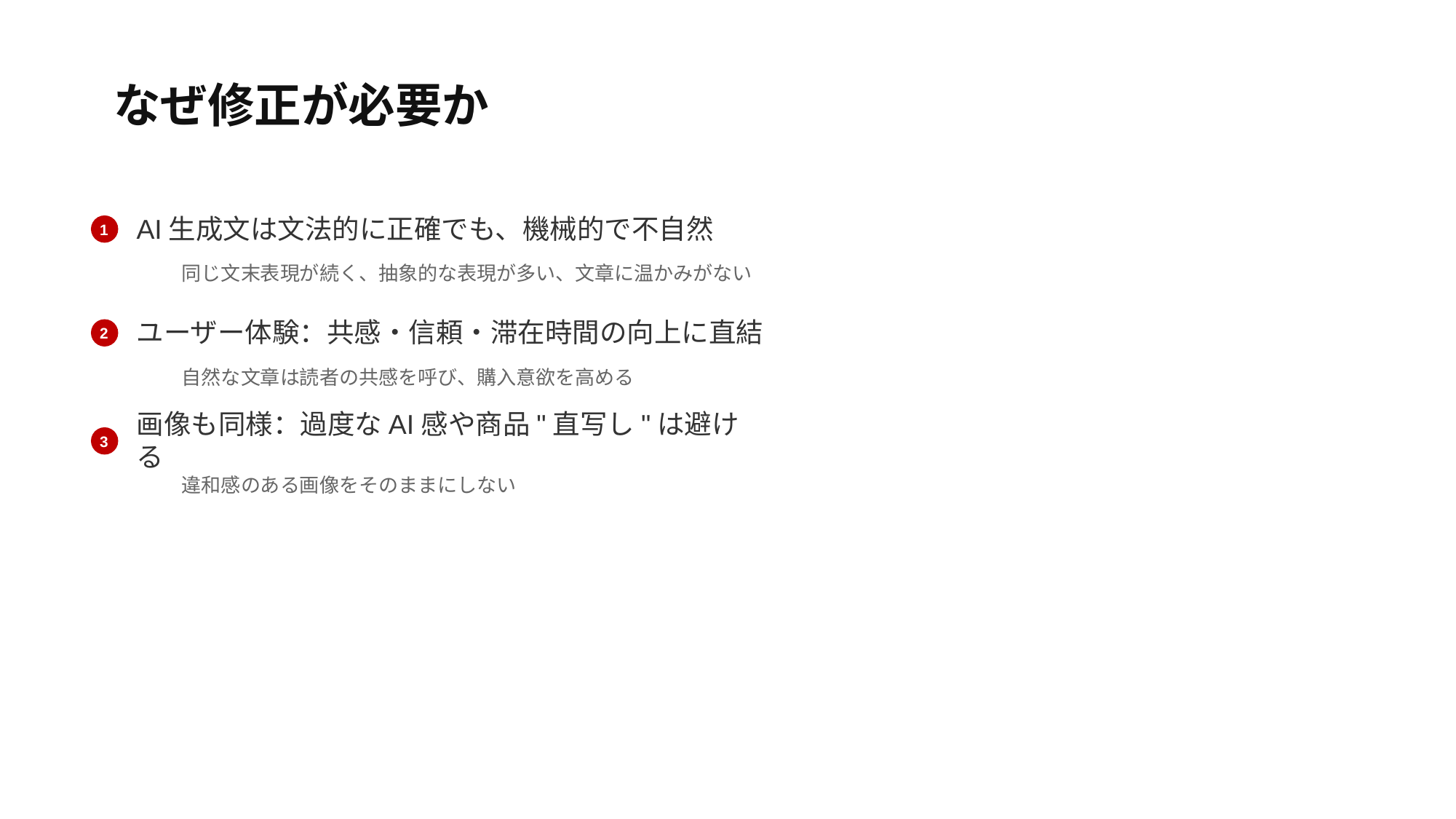

なぜ修正が必要か
AI生成文は文法的に正確でも、機械的で不自然

1
同じ文末表現が続く、抽象的な表現が多い、文章に温かみがない
ユーザー体験：共感・信頼・滞在時間の向上に直結

2
自然な文章は読者の共感を呼び、購入意欲を高める
画像も同様：過度なAI感や商品"直写し"は避ける

3
違和感のある画像をそのままにしない